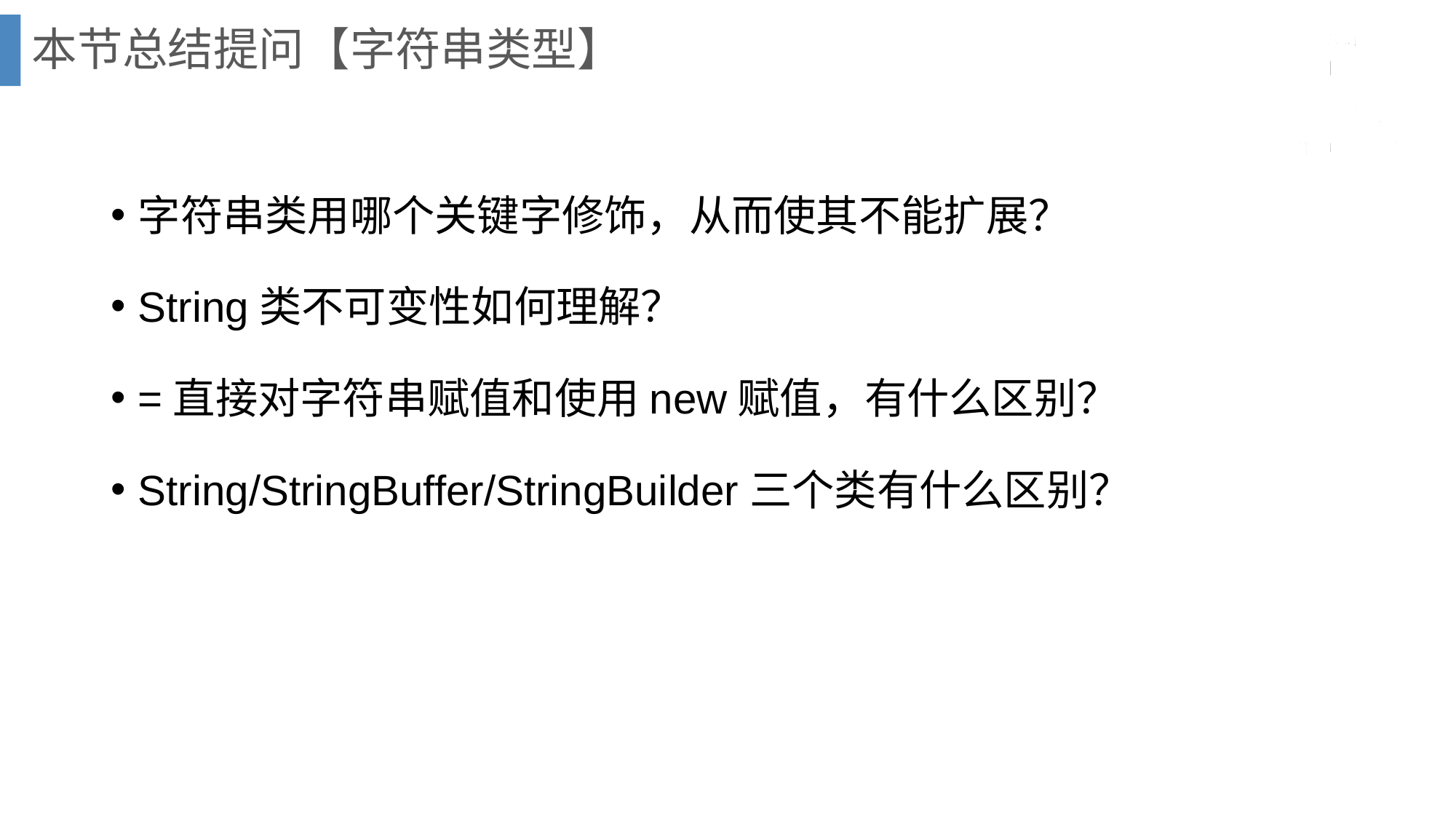

# 本节总结提问【字符串类型】
字符串类用哪个关键字修饰，从而使其不能扩展？
String类不可变性如何理解？
=直接对字符串赋值和使用new赋值，有什么区别？
String/StringBuffer/StringBuilder三个类有什么区别？